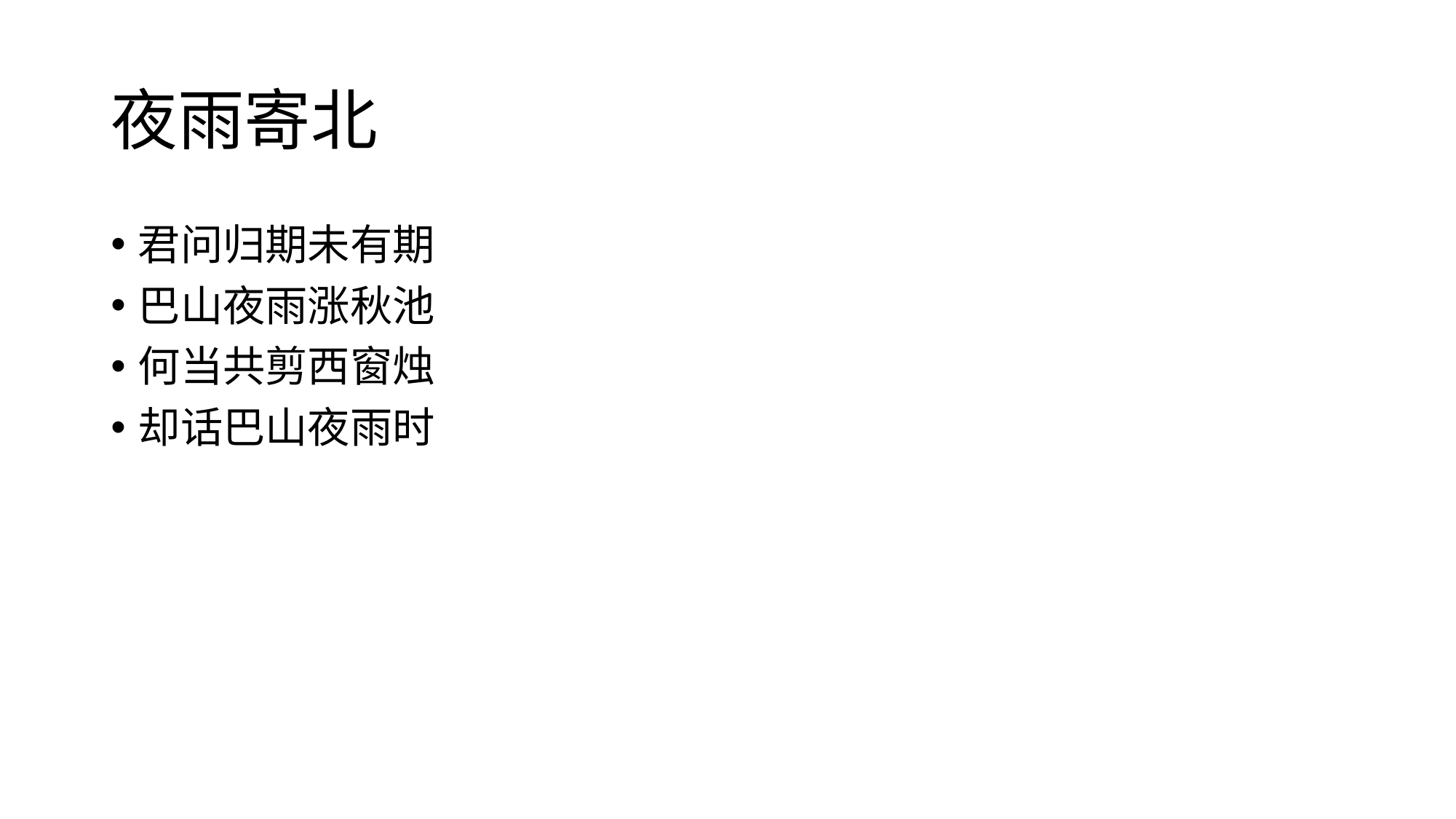

# 夜雨寄北
君问归期未有期
巴山夜雨涨秋池
何当共剪西窗烛
却话巴山夜雨时